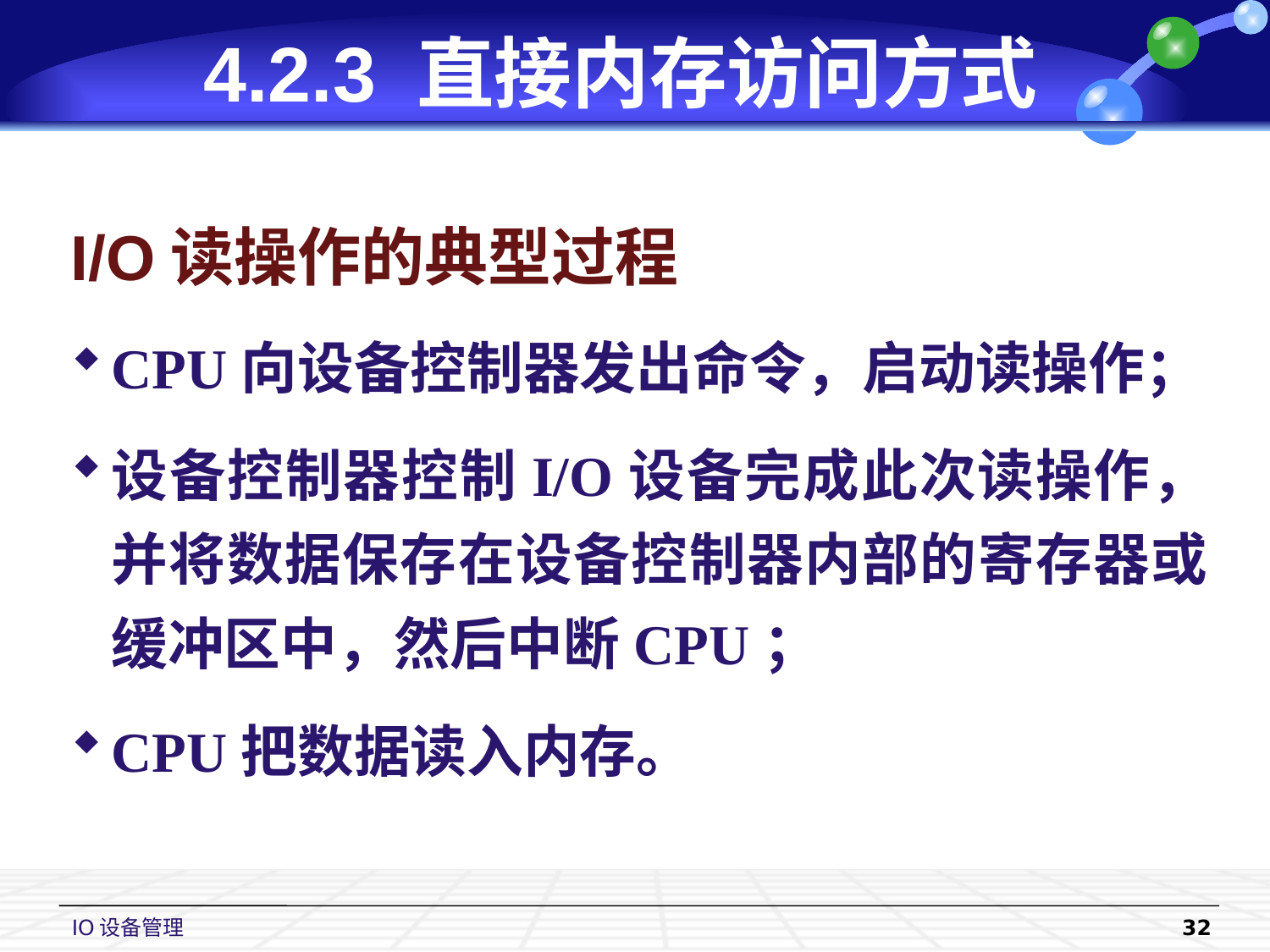

# 4.2.3 直接内存访问方式
I/O读操作的典型过程
CPU向设备控制器发出命令，启动读操作；
设备控制器控制I/O设备完成此次读操作，并将数据保存在设备控制器内部的寄存器或缓冲区中，然后中断CPU；
CPU把数据读入内存。
IO设备管理
32